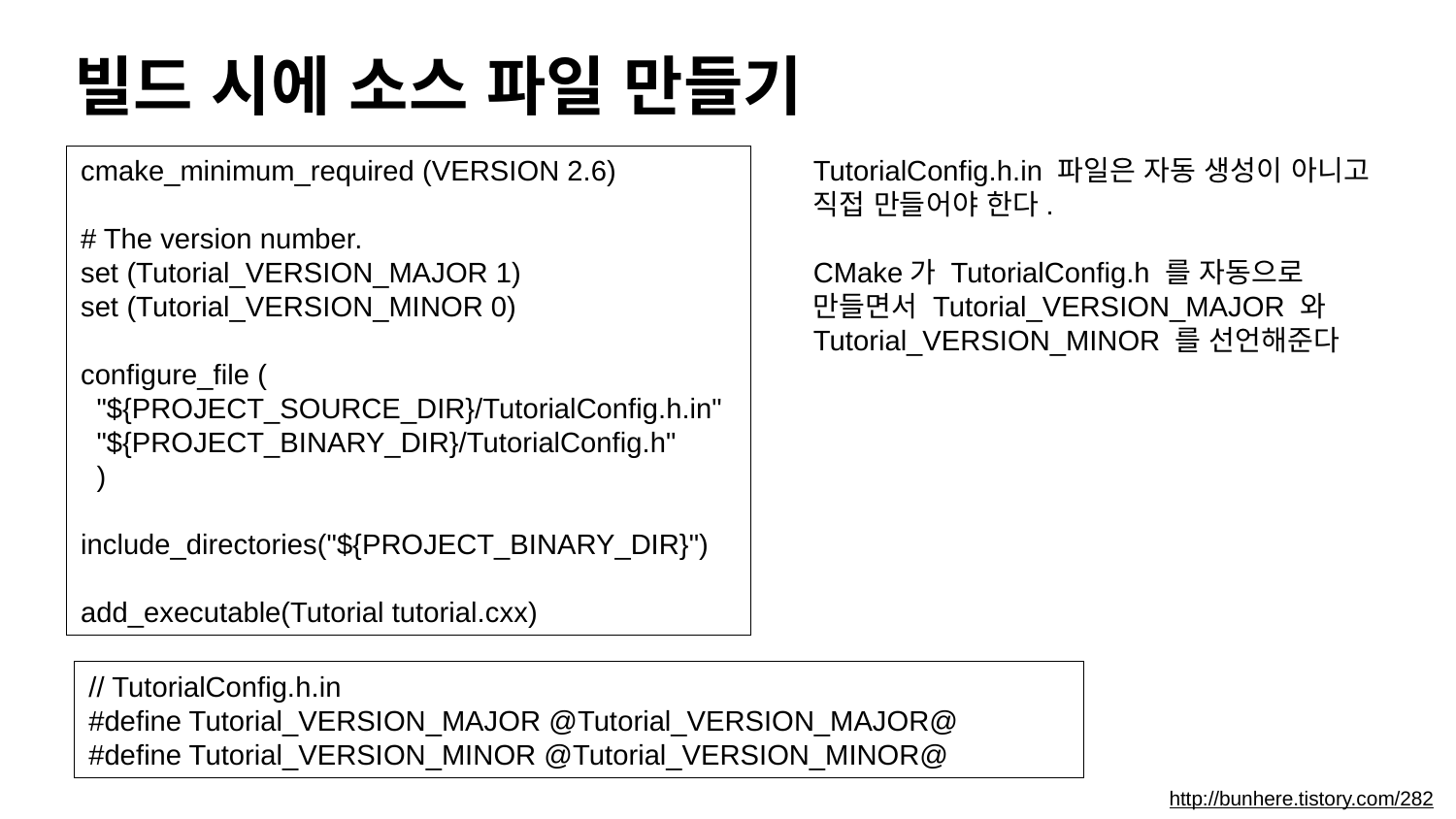

빌드 시에 소스 파일 만들기
cmake_minimum_required (VERSION 2.6)

# The version number.
set (Tutorial_VERSION_MAJOR 1)
set (Tutorial_VERSION_MINOR 0)

configure_file (
  "${PROJECT_SOURCE_DIR}/TutorialConfig.h.in"
  "${PROJECT_BINARY_DIR}/TutorialConfig.h"
  )

include_directories("${PROJECT_BINARY_DIR}")

add_executable(Tutorial tutorial.cxx)
TutorialConfig.h.in 파일은 자동 생성이 아니고 직접 만들어야 한다.

CMake가 TutorialConfig.h 를 자동으로 만들면서 Tutorial_VERSION_MAJOR 와 Tutorial_VERSION_MINOR 를 선언해준다

// TutorialConfig.h.in
#define Tutorial_VERSION_MAJOR @Tutorial_VERSION_MAJOR@
#define Tutorial_VERSION_MINOR @Tutorial_VERSION_MINOR@
http://bunhere.tistory.com/282